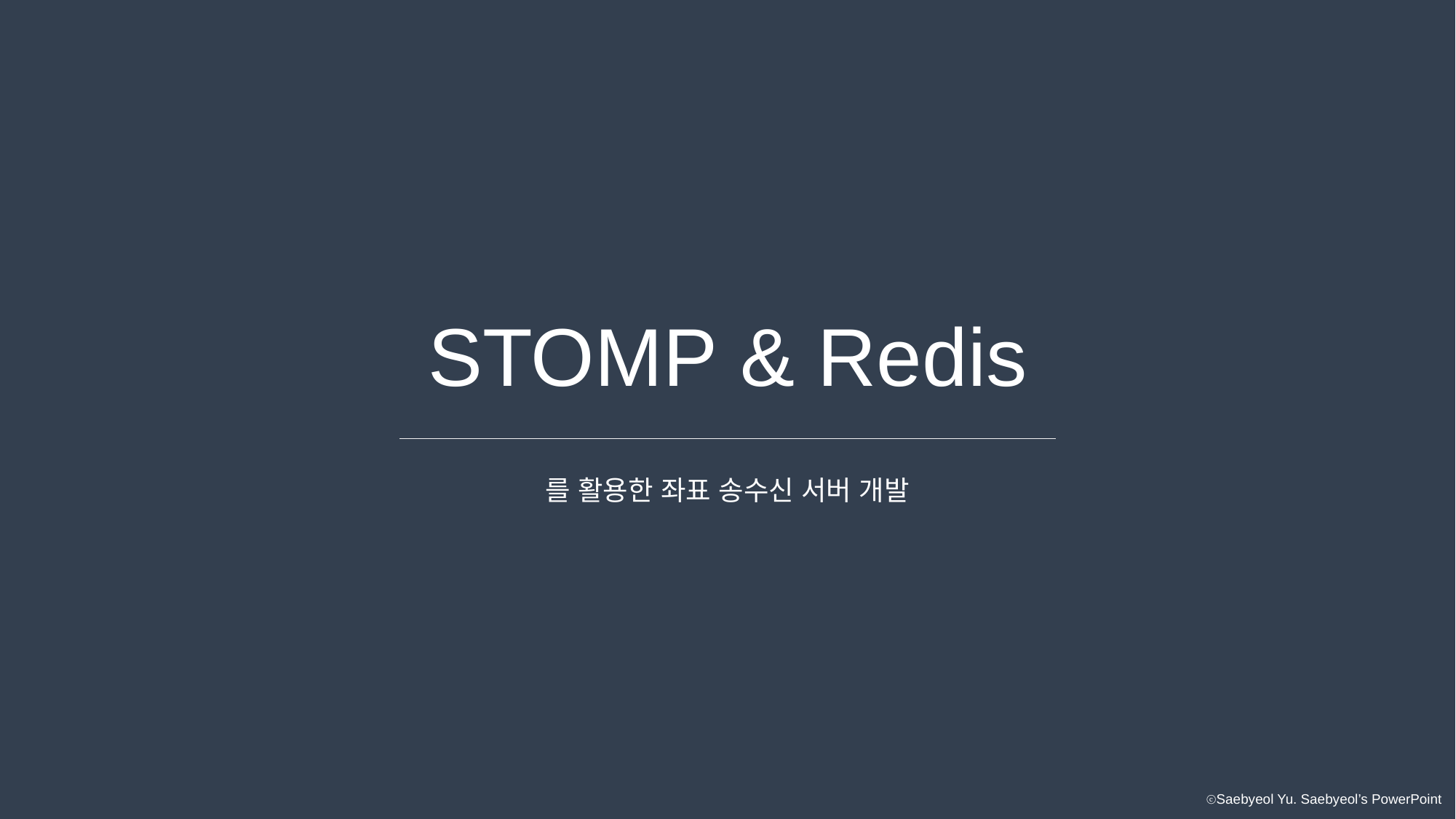

STOMP & Redis
를 활용한 좌표 송수신 서버 개발